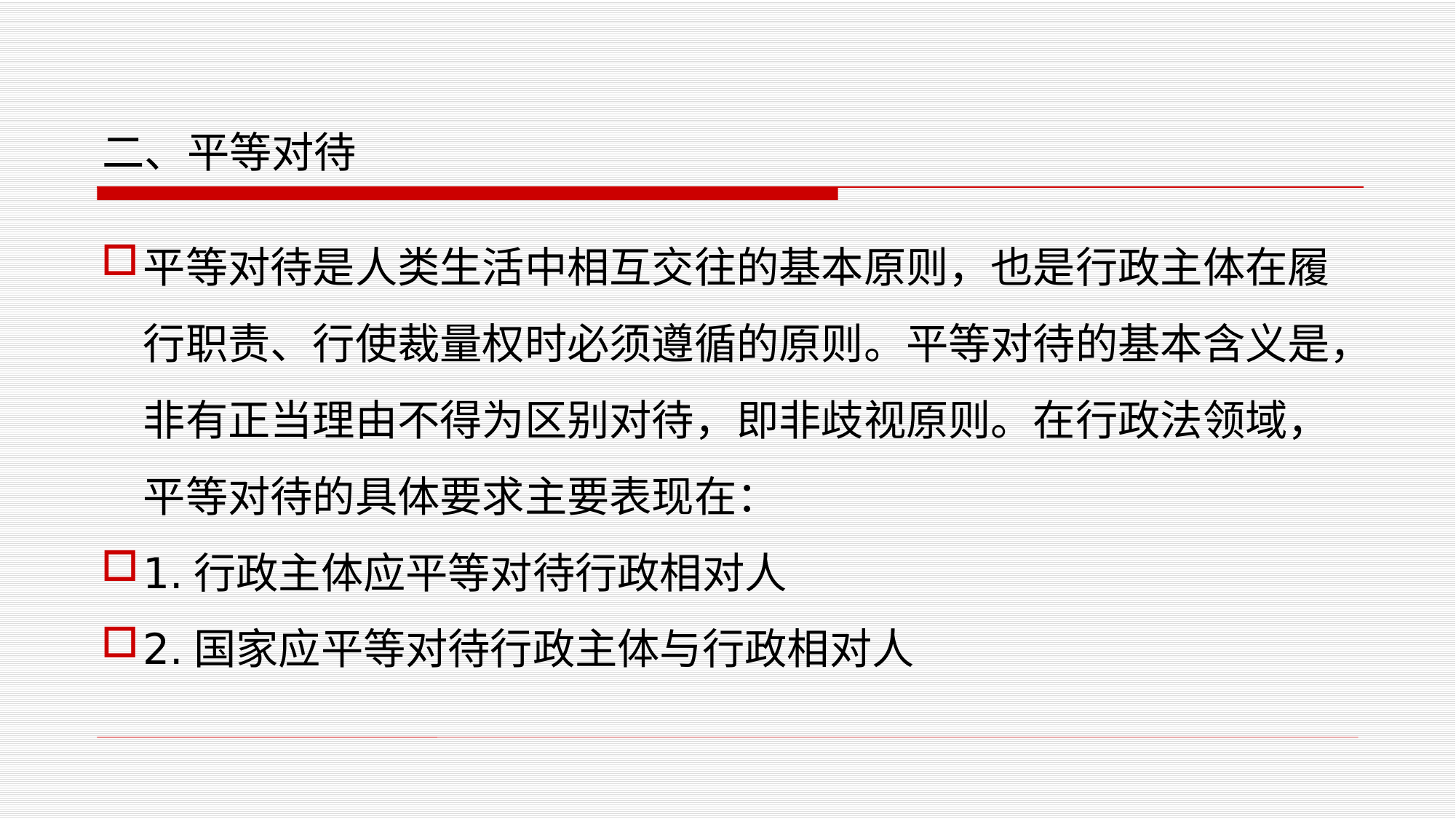

# 二、平等对待
平等对待是人类生活中相互交往的基本原则，也是行政主体在履行职责、行使裁量权时必须遵循的原则。平等对待的基本含义是，非有正当理由不得为区别对待，即非歧视原则。在行政法领域，平等对待的具体要求主要表现在：
1.行政主体应平等对待行政相对人
2.国家应平等对待行政主体与行政相对人